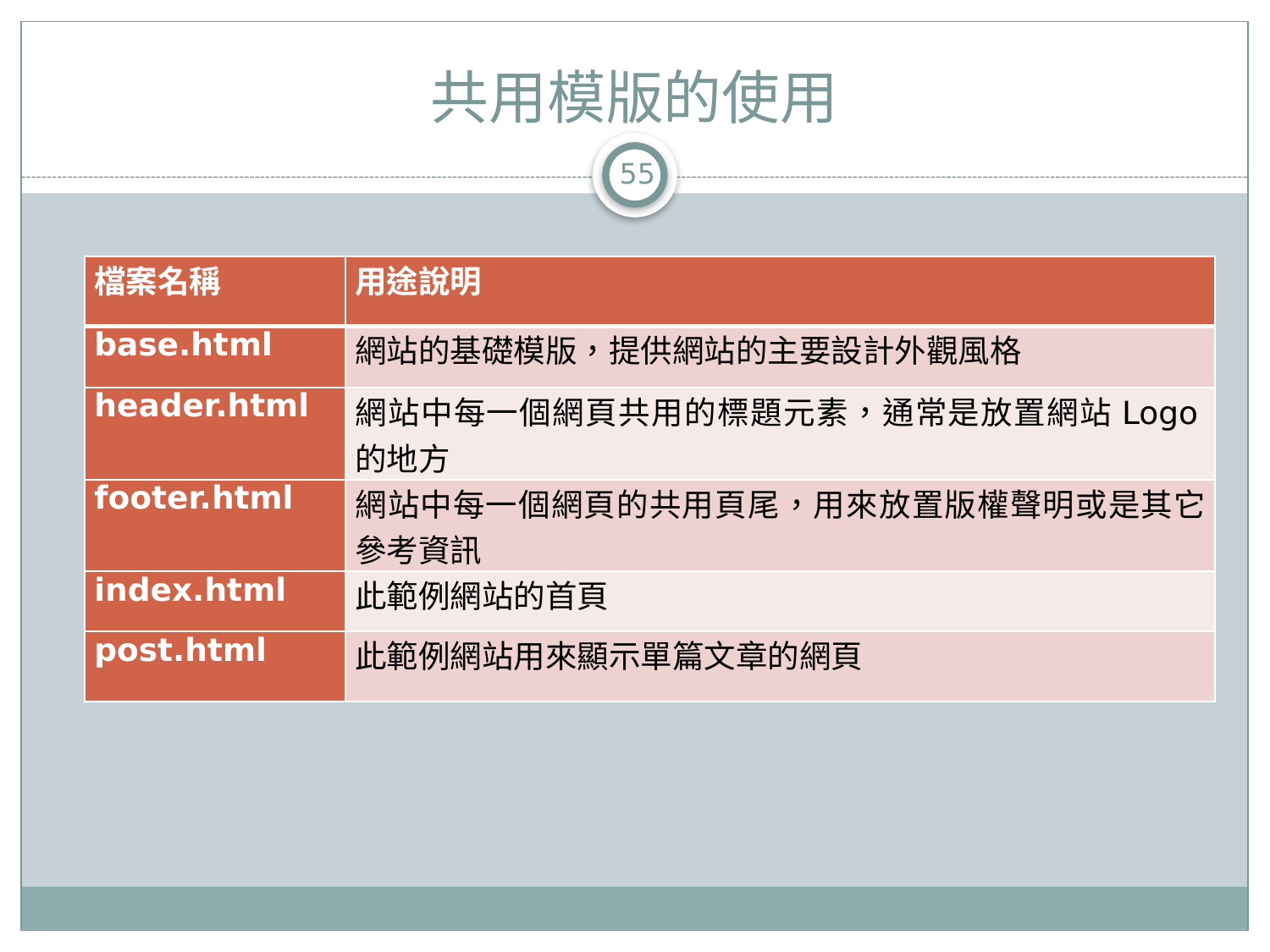

# 共用模版的使用
55
| 檔案名稱 | 用途說明 |
| --- | --- |
| base.html | 網站的基礎模版，提供網站的主要設計外觀風格 |
| header.html | 網站中每一個網頁共用的標題元素，通常是放置網站Logo的地方 |
| footer.html | 網站中每一個網頁的共用頁尾，用來放置版權聲明或是其它參考資訊 |
| index.html | 此範例網站的首頁 |
| post.html | 此範例網站用來顯示單篇文章的網頁 |